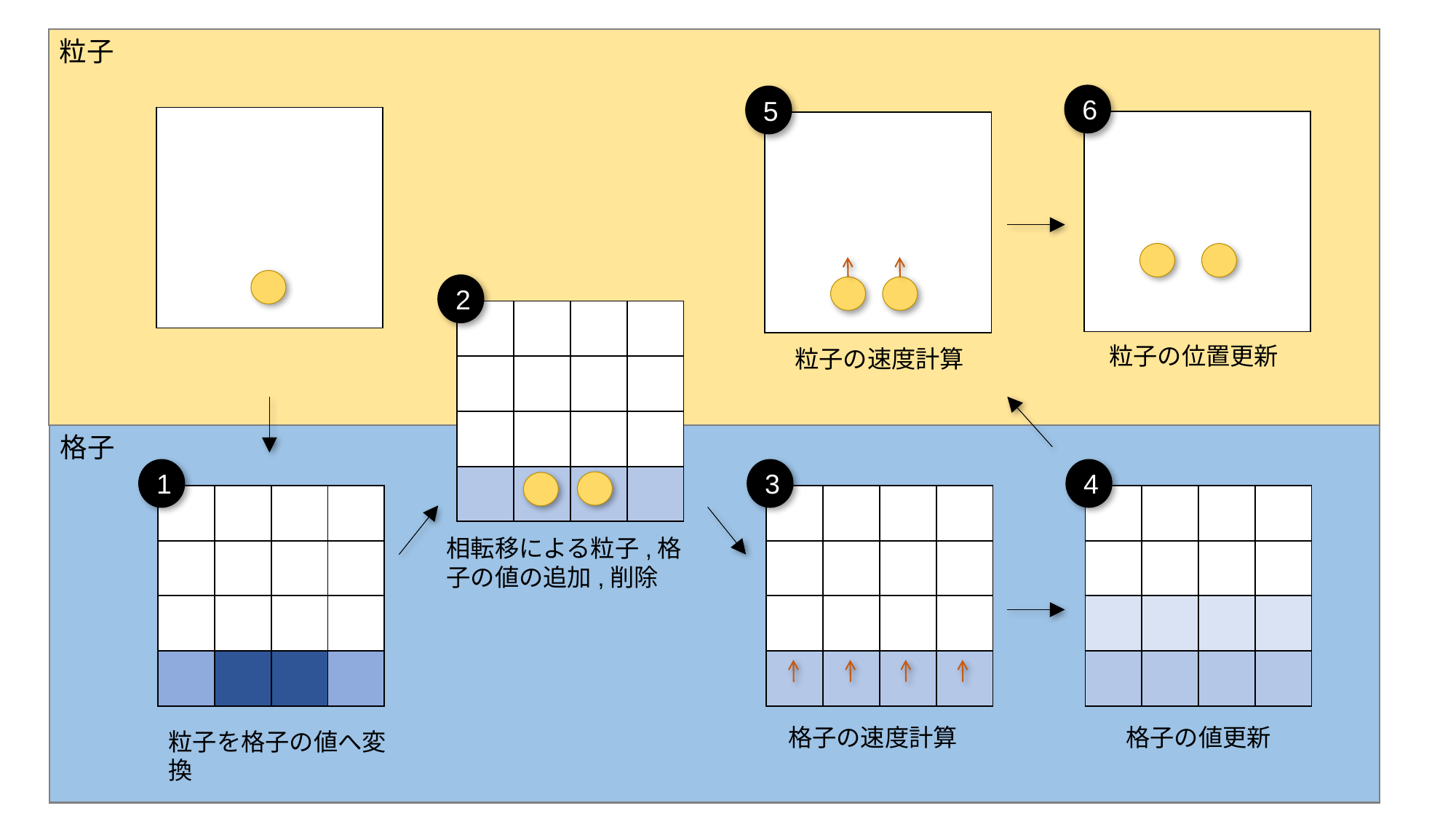

粒子
6
5
|  |  |
| --- | --- |
|  |  |
| --- | --- |
|  |  |
| --- | --- |

2

|  |  |  |  |
| --- | --- | --- | --- |
|  |  |  |  |
|  |  |  |  |
|  |  |  |  |
粒子の位置更新
粒子の速度計算
格子
1
3
4

|  |  |  |  |
| --- | --- | --- | --- |
|  |  |  |  |
|  |  |  |  |
|  |  |  |  |
|  |  |  |  |
| --- | --- | --- | --- |
|  |  |  |  |
|  |  |  |  |
|  |  |  |  |
|  |  |  |  |
| --- | --- | --- | --- |
|  |  |  |  |
|  |  |  |  |
|  |  |  |  |
相転移による粒子,格子の値の追加,削除
格子の速度計算
格子の値更新
粒子を格子の値へ変換